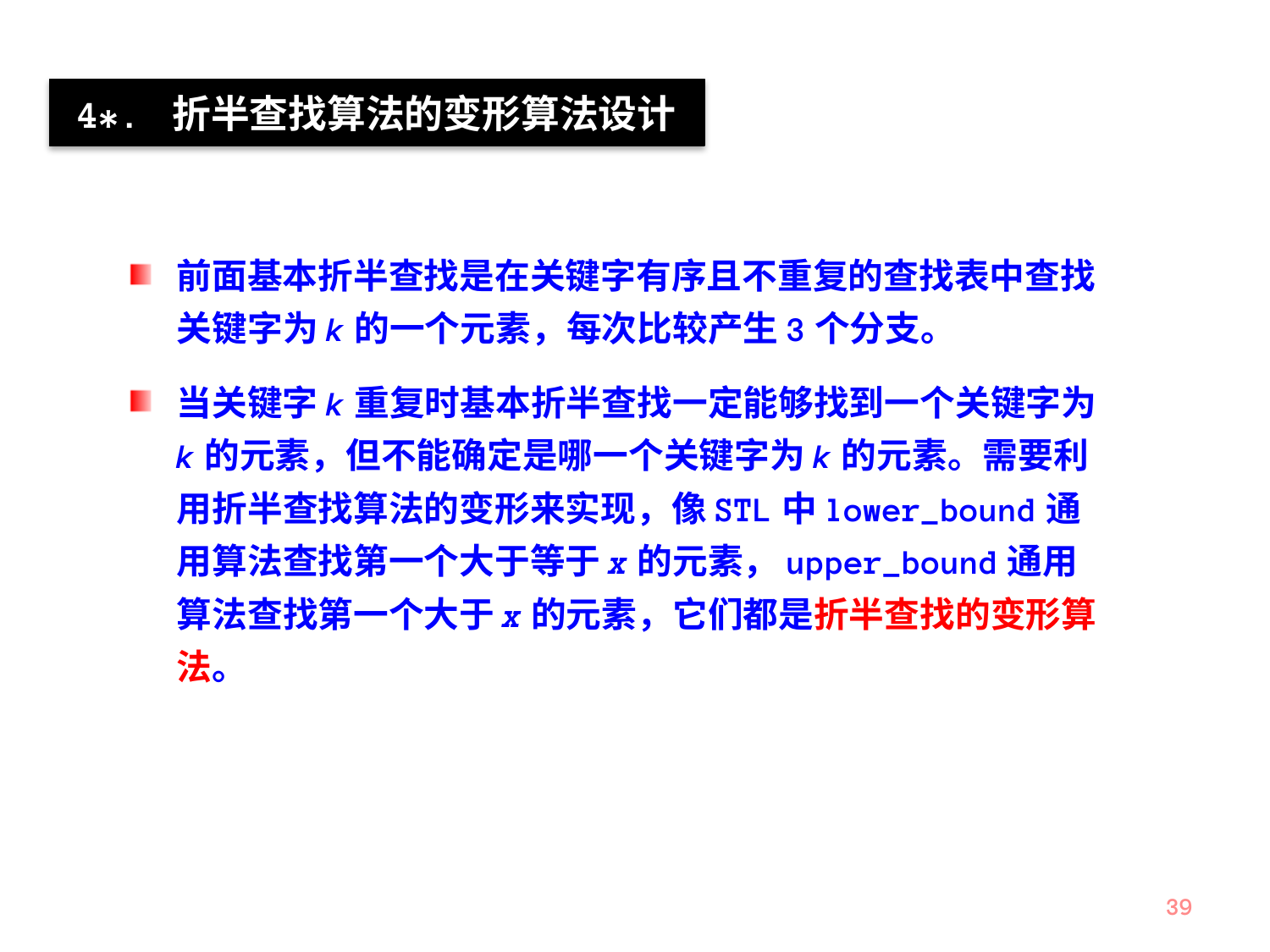

4*. 折半查找算法的变形算法设计
前面基本折半查找是在关键字有序且不重复的查找表中查找关键字为k的一个元素，每次比较产生3个分支。
当关键字k重复时基本折半查找一定能够找到一个关键字为k的元素，但不能确定是哪一个关键字为k的元素。需要利用折半查找算法的变形来实现，像STL中lower_bound通用算法查找第一个大于等于x的元素，upper_bound通用算法查找第一个大于x的元素，它们都是折半查找的变形算法。
39